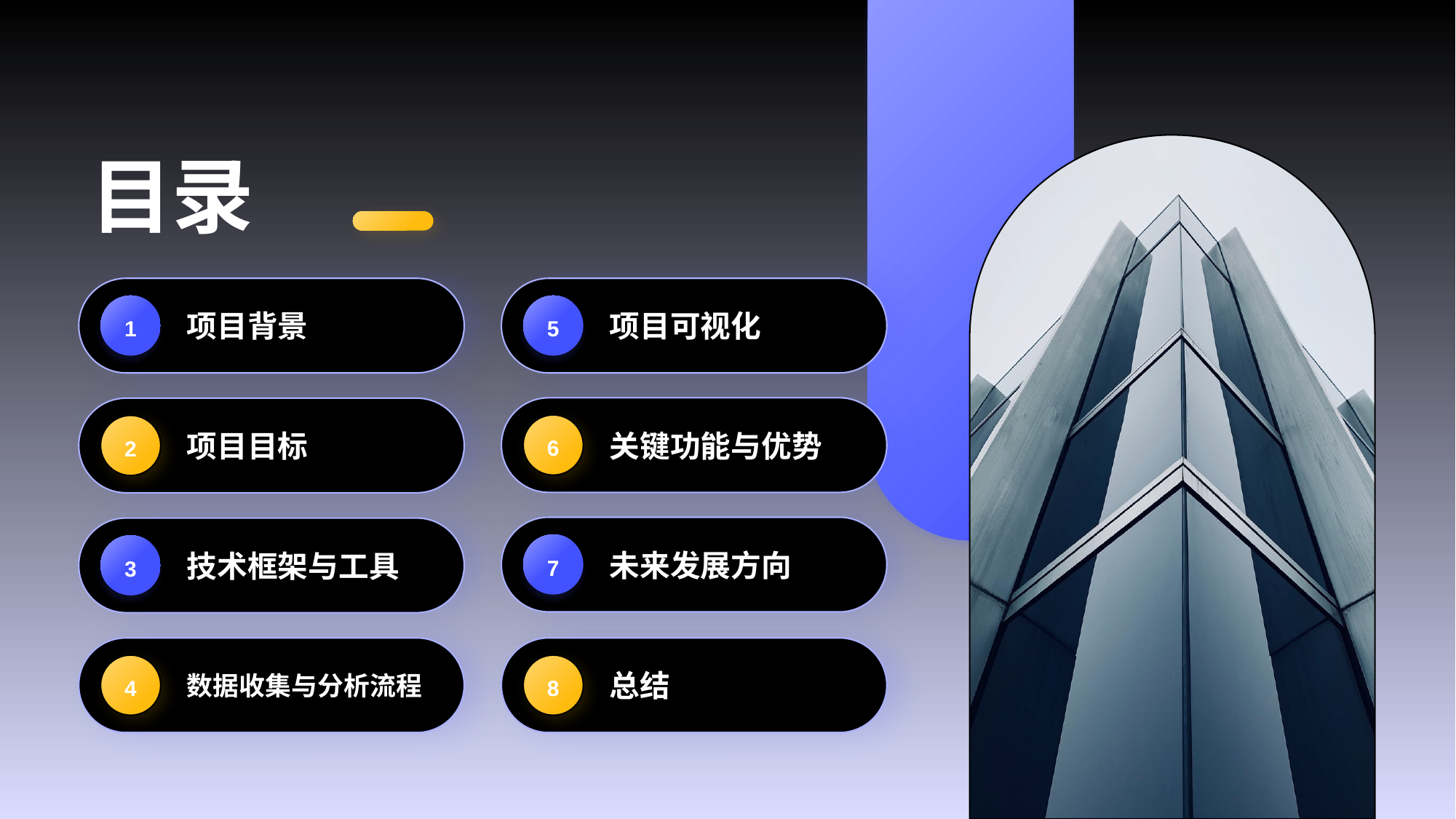

目录

项目背景
1

项目可视化
5

关键功能与优势
6

项目目标
2

未来发展方向
7

技术框架与工具
3

数据收集与分析流程
4

总结
8
#